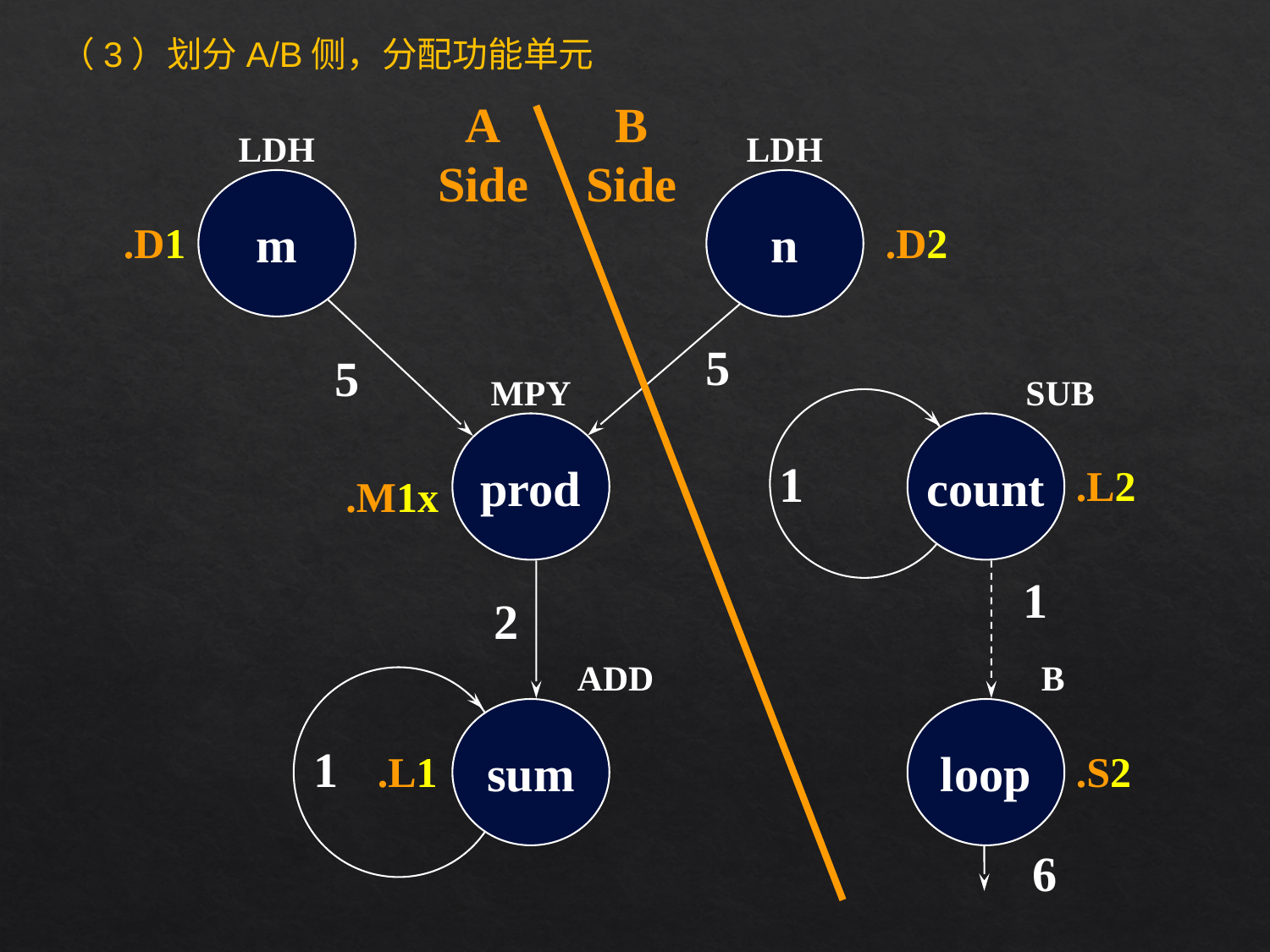

（3）划分A/B侧，分配功能单元
A
Side
B
Side

LDH
m
LDH
n

MPY
prod

ADD
sum

.D1
.D2
5
5
SUB
count

1
.L2
.M1x

1
2
B
loop
1
.L1
.S2
6